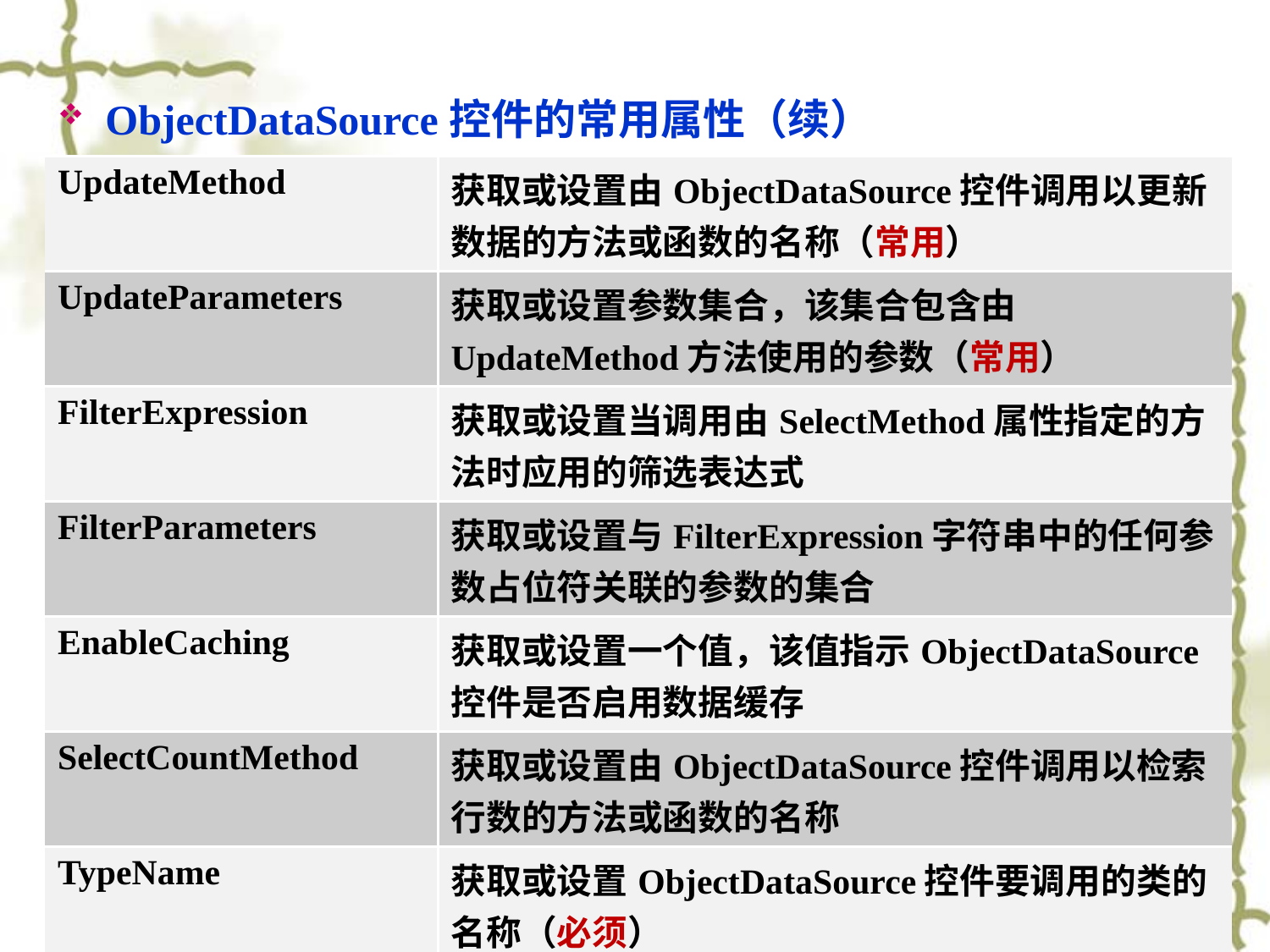

ObjectDataSource控件的常用属性（续）
| UpdateMethod | 获取或设置由ObjectDataSource控件调用以更新数据的方法或函数的名称（常用） |
| --- | --- |
| UpdateParameters | 获取或设置参数集合，该集合包含由UpdateMethod方法使用的参数（常用） |
| FilterExpression | 获取或设置当调用由SelectMethod属性指定的方法时应用的筛选表达式 |
| FilterParameters | 获取或设置与FilterExpression字符串中的任何参数占位符关联的参数的集合 |
| EnableCaching | 获取或设置一个值，该值指示ObjectDataSource控件是否启用数据缓存 |
| SelectCountMethod | 获取或设置由ObjectDataSource控件调用以检索行数的方法或函数的名称 |
| TypeName | 获取或设置ObjectDataSource控件要调用的类的名称（必须） |